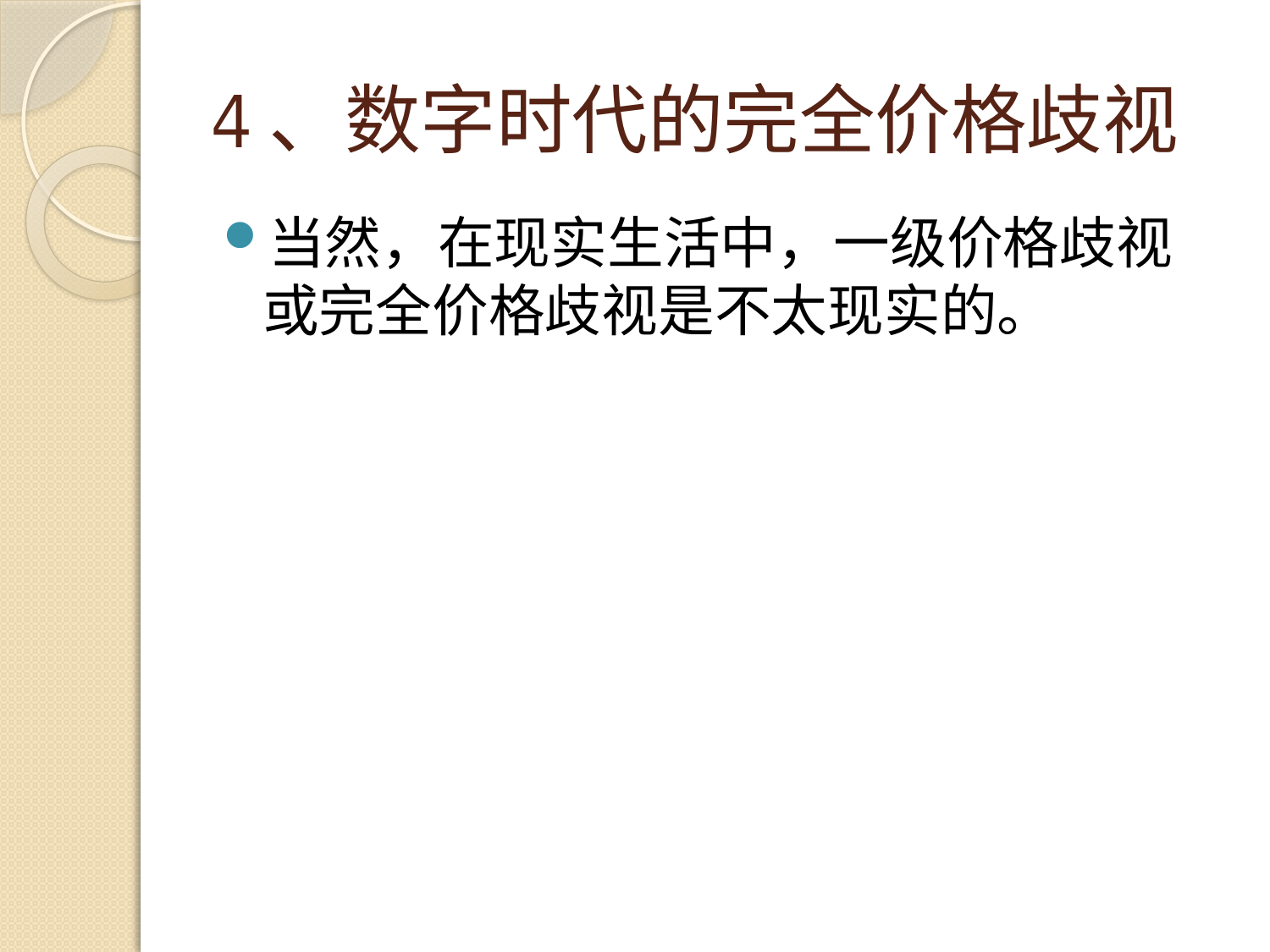

# 4、数字时代的完全价格歧视
当然，在现实生活中，一级价格歧视或完全价格歧视是不太现实的。